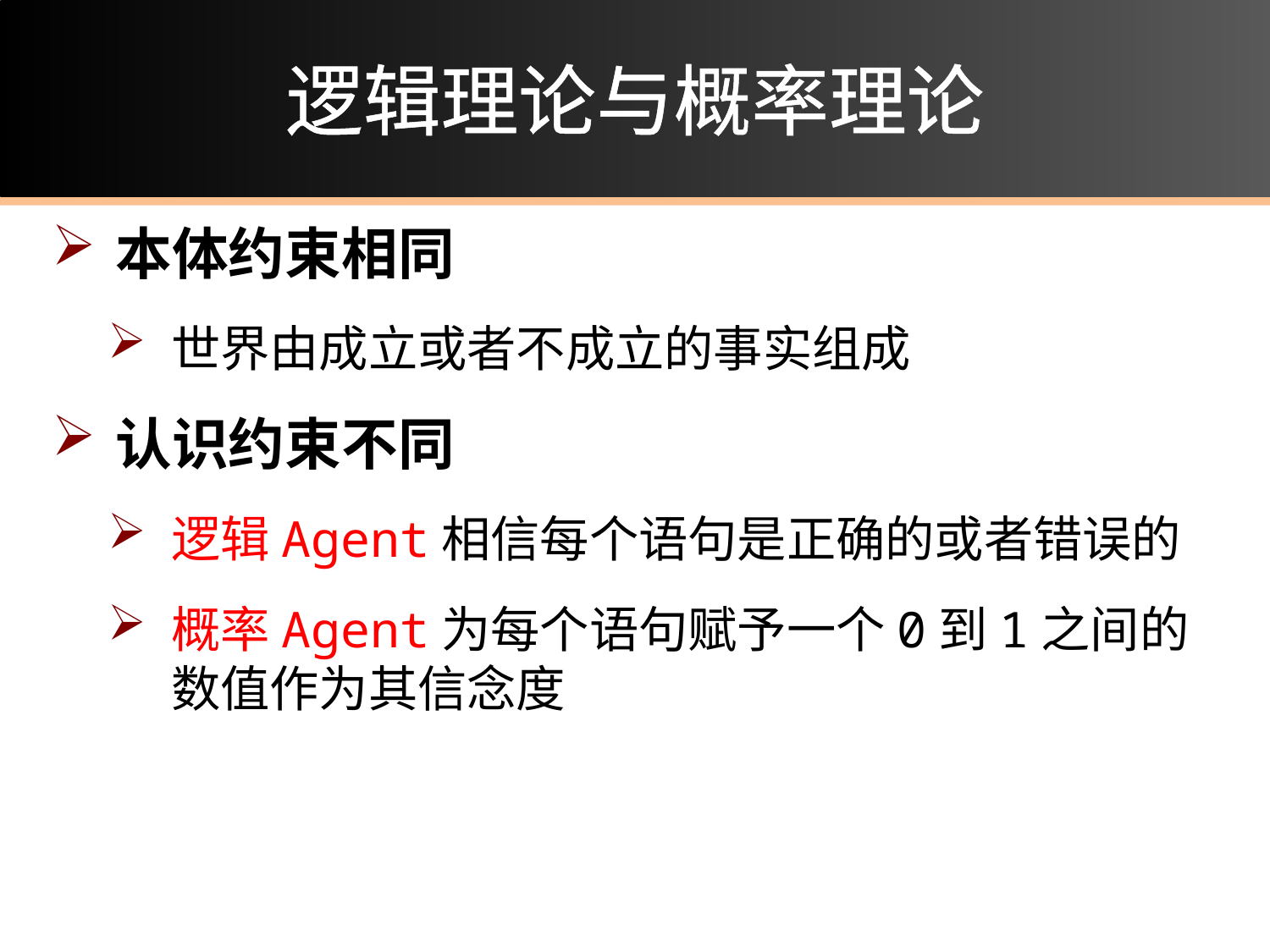

# 逻辑理论与概率理论
本体约束相同
世界由成立或者不成立的事实组成
认识约束不同
逻辑Agent相信每个语句是正确的或者错误的
概率Agent为每个语句赋予一个0到1之间的数值作为其信念度